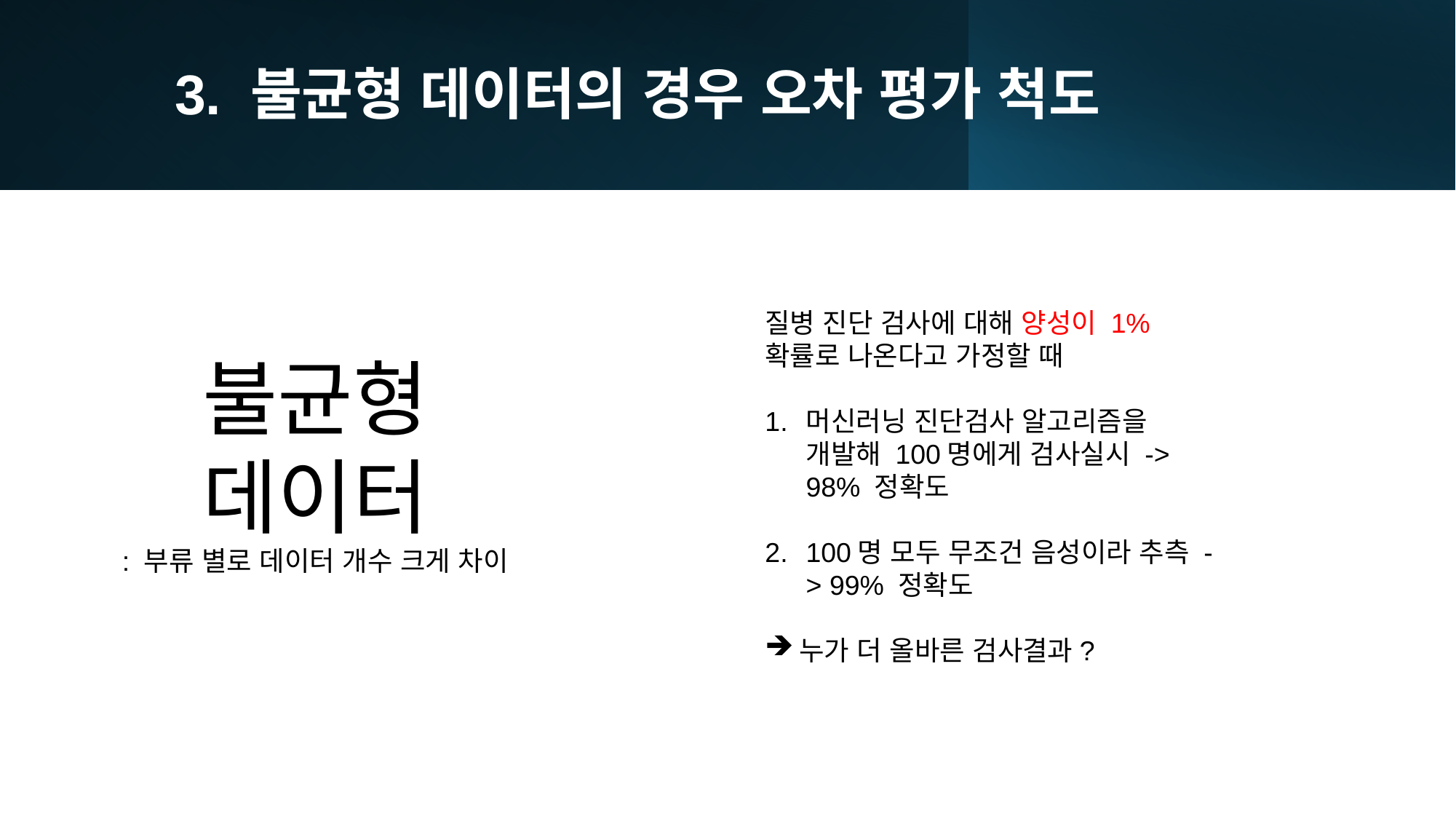

# 3. 불균형 데이터의 경우 오차 평가 척도
질병 진단 검사에 대해 양성이 1%  확률로 나온다고 가정할 때

머신러닝 진단검사 알고리즘을 개발해 100명에게 검사실시 -> 98% 정확도

100명 모두 무조건 음성이라 추측 -> 99% 정확도

누가 더 올바른 검사결과?

불균형
데이터
: 부류 별로 데이터 개수 크게 차이